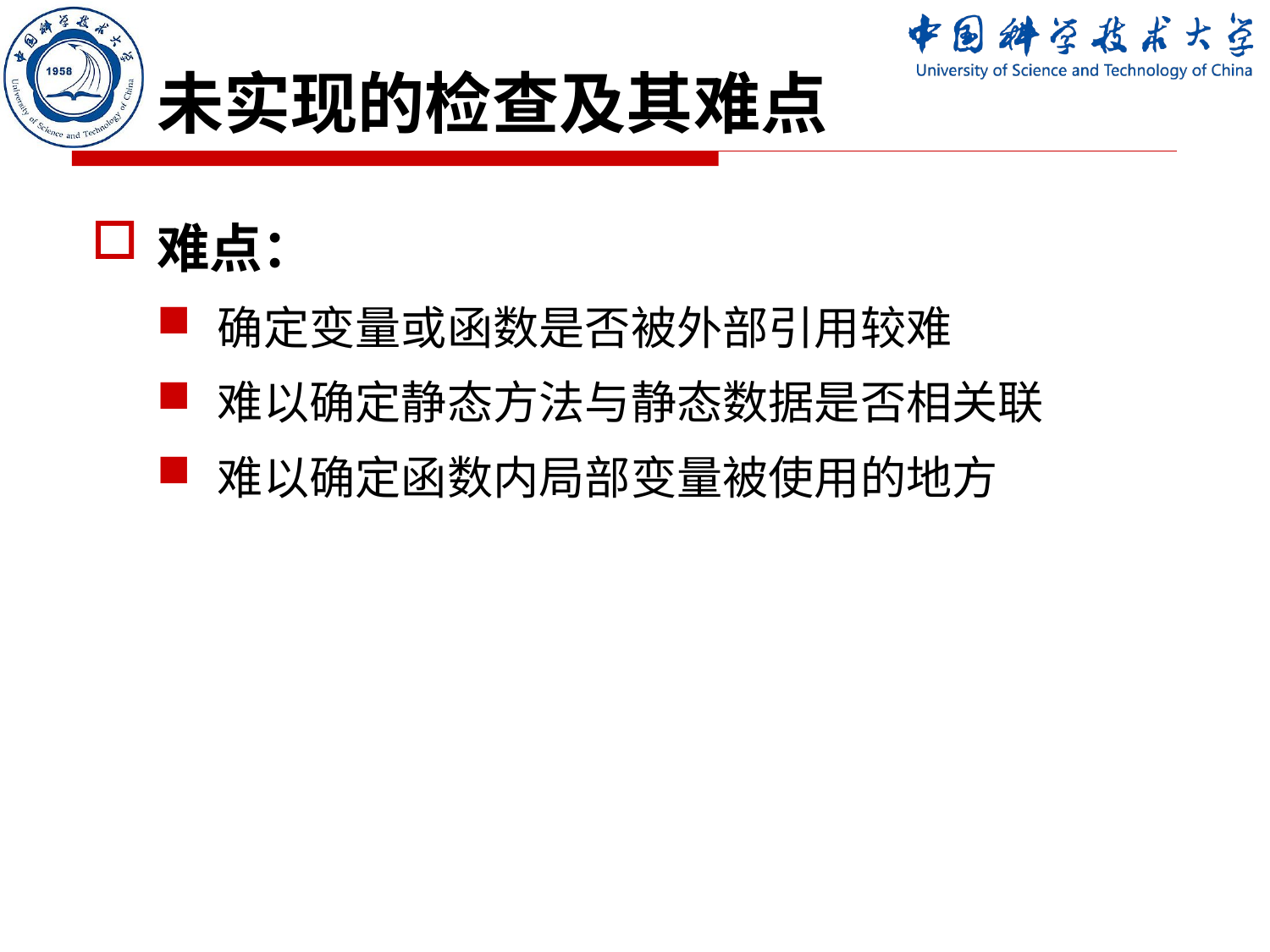

# 未实现的检查及其难点
难点：
确定变量或函数是否被外部引用较难
难以确定静态方法与静态数据是否相关联
难以确定函数内局部变量被使用的地方

50